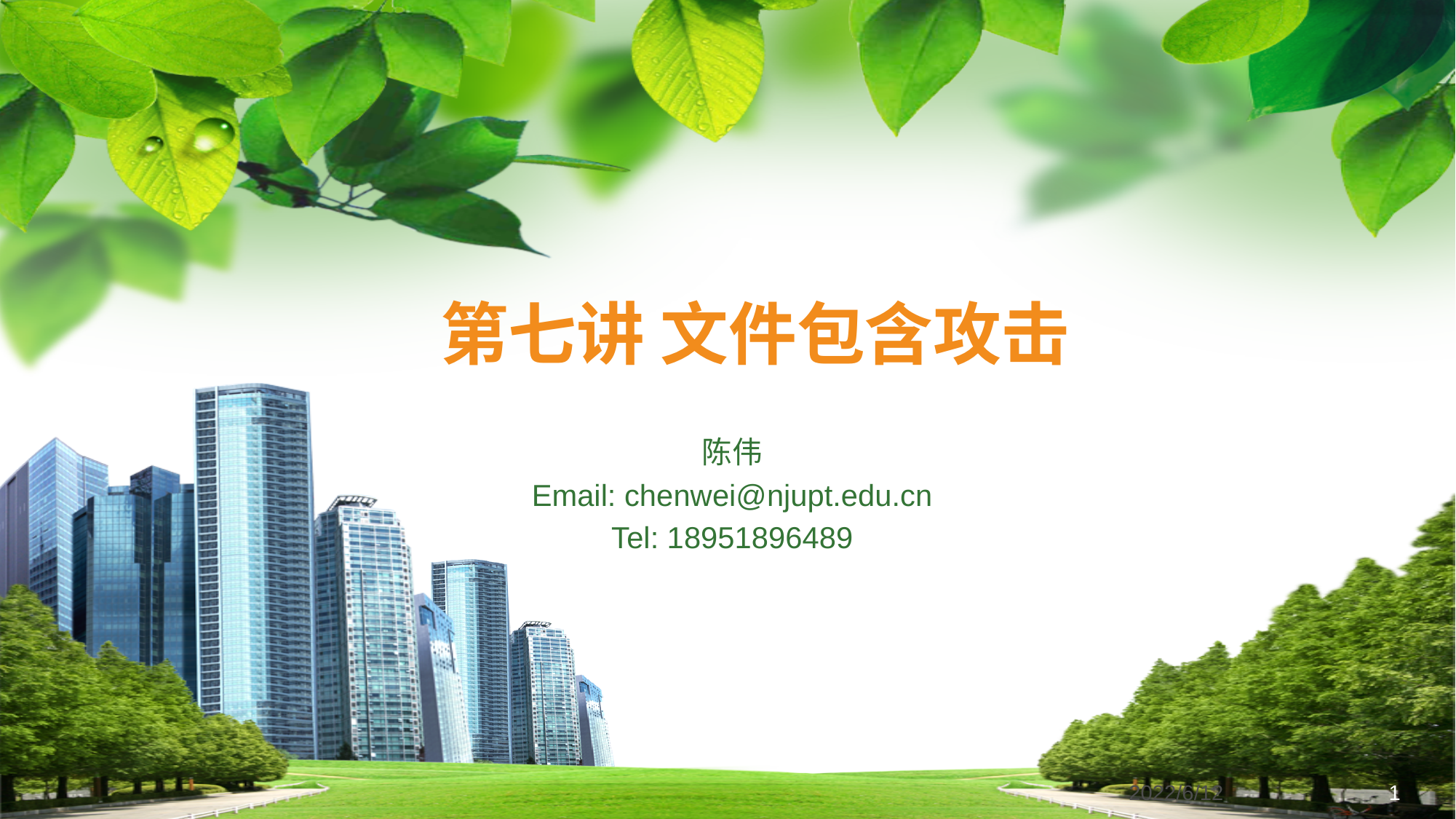

# 第七讲 文件包含攻击
陈伟
Email: chenwei@njupt.edu.cn
Tel: 18951896489

2022/6/12
1